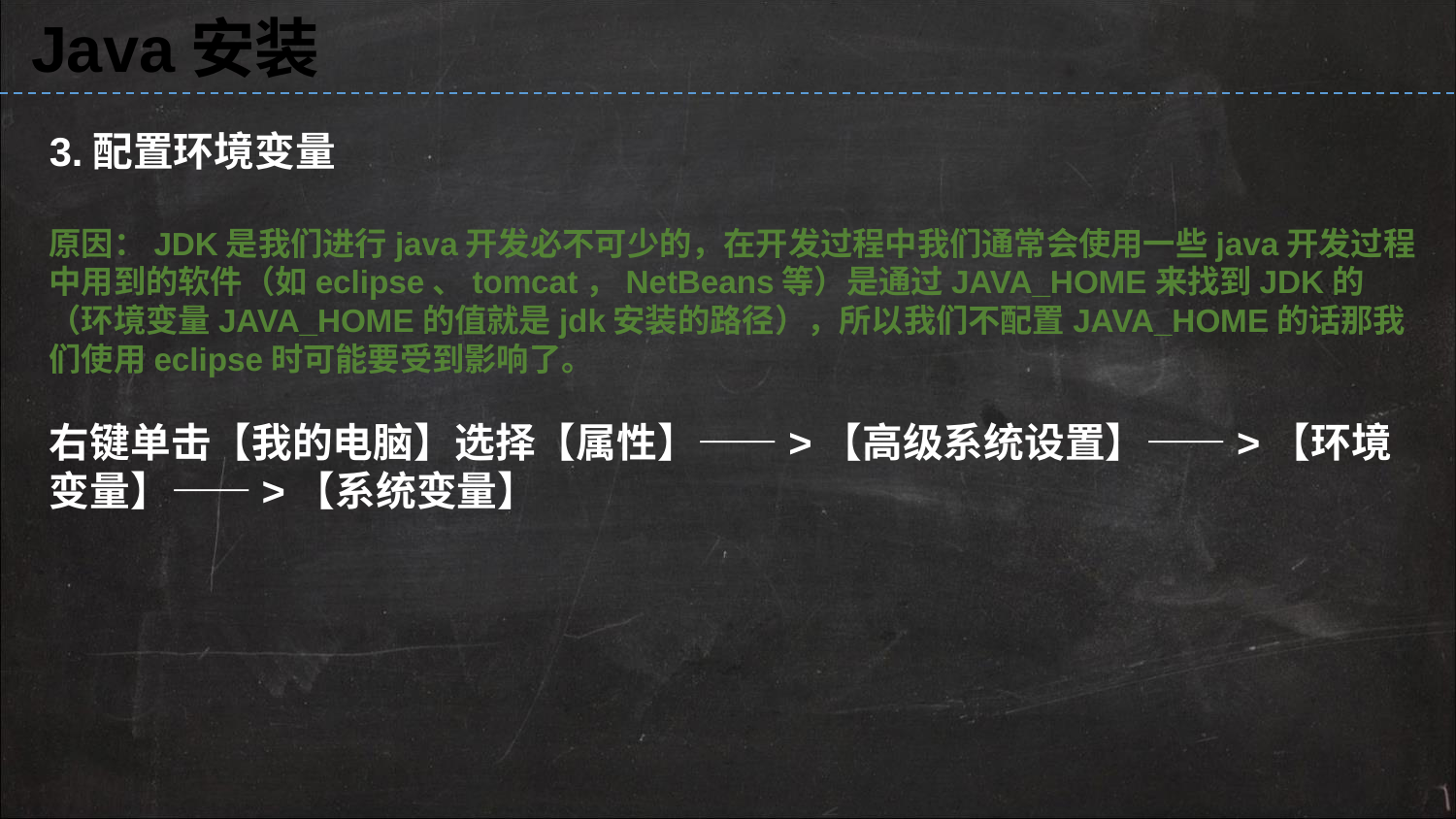

Java安装
3.配置环境变量

原因：JDK是我们进行java开发必不可少的，在开发过程中我们通常会使用一些java开发过程中用到的软件（如eclipse、tomcat，NetBeans等）是通过JAVA_HOME来找到JDK的（环境变量JAVA_HOME的值就是jdk安装的路径），所以我们不配置JAVA_HOME的话那我们使用eclipse时可能要受到影响了。

右键单击【我的电脑】选择【属性】——>【高级系统设置】——>【环境变量】——>【系统变量】